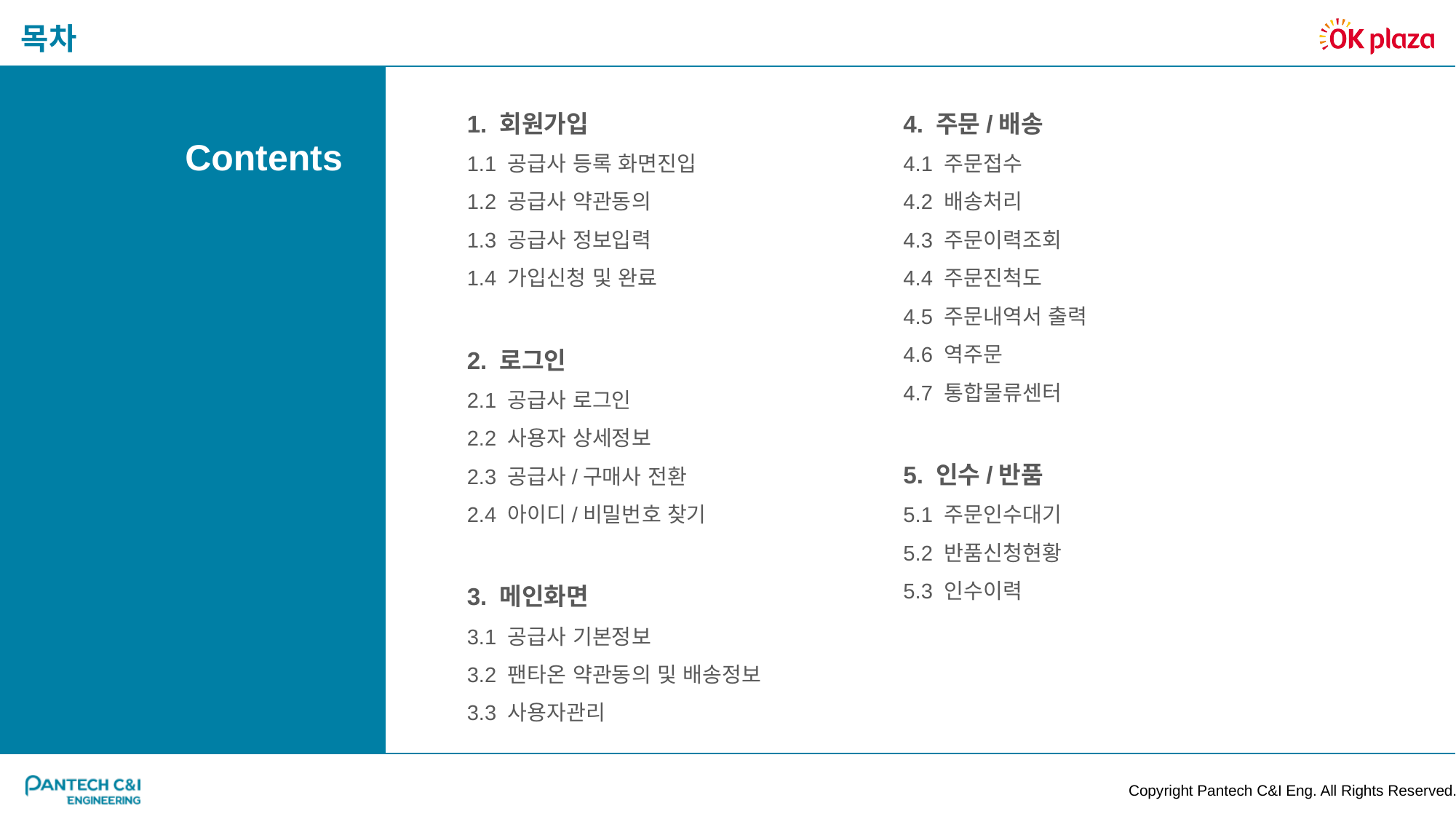

1. 회원가입
1.1 공급사 등록 화면진입
1.2 공급사 약관동의
1.3 공급사 정보입력
1.4 가입신청 및 완료

2. 로그인
2.1 공급사 로그인
2.2 사용자 상세정보
2.3 공급사/구매사 전환
2.4 아이디/비밀번호 찾기

3. 메인화면
3.1 공급사 기본정보
3.2 팬타온 약관동의 및 배송정보
3.3 사용자관리
4. 주문/배송
4.1 주문접수
4.2 배송처리
4.3 주문이력조회
4.4 주문진척도
4.5 주문내역서 출력
4.6 역주문
4.7 통합물류센터

5. 인수/반품
5.1 주문인수대기
5.2 반품신청현황
5.3 인수이력